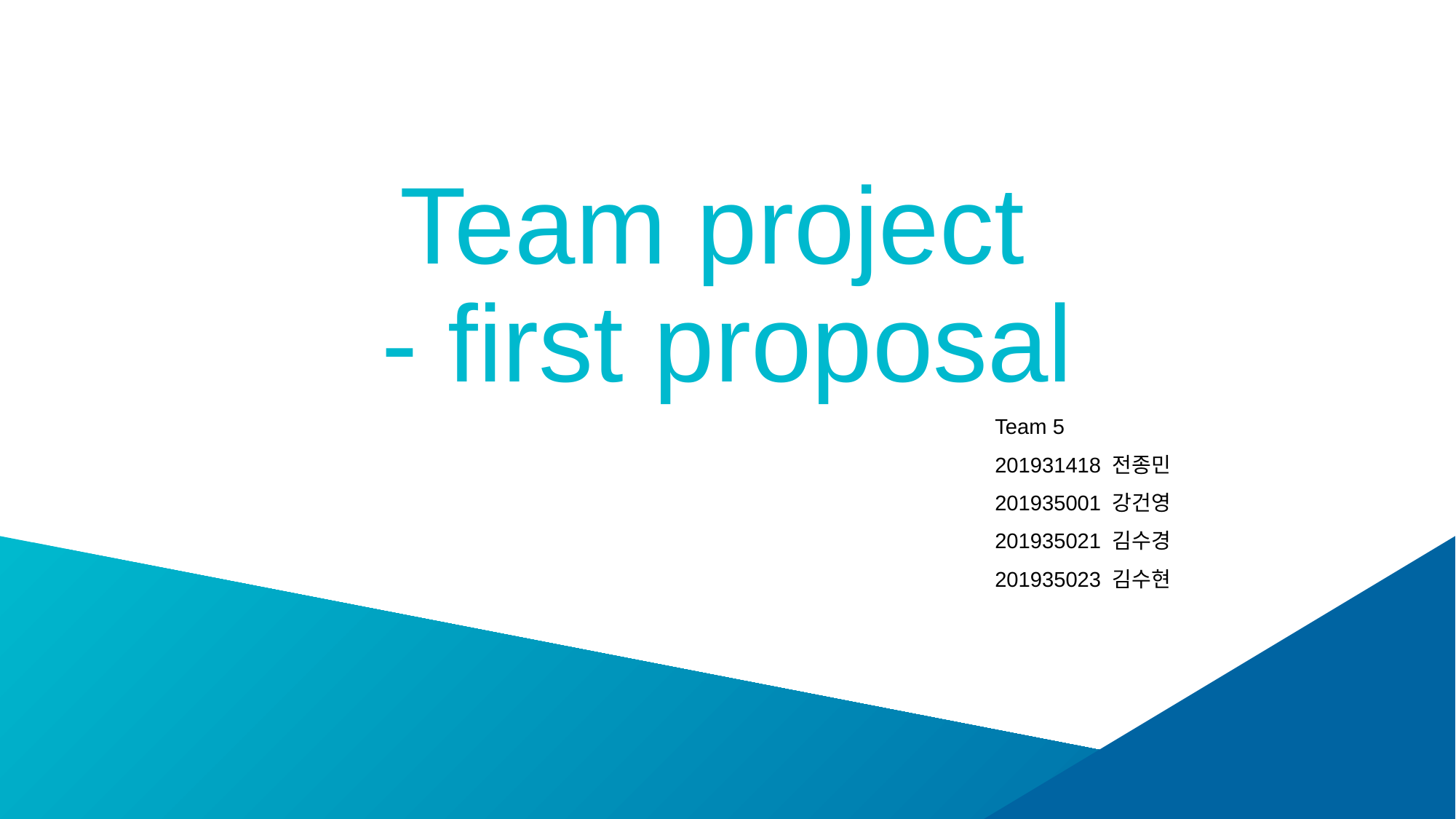

# Team project - first proposal
Team 5
201931418 전종민
201935001 강건영
201935021 김수경
201935023 김수현